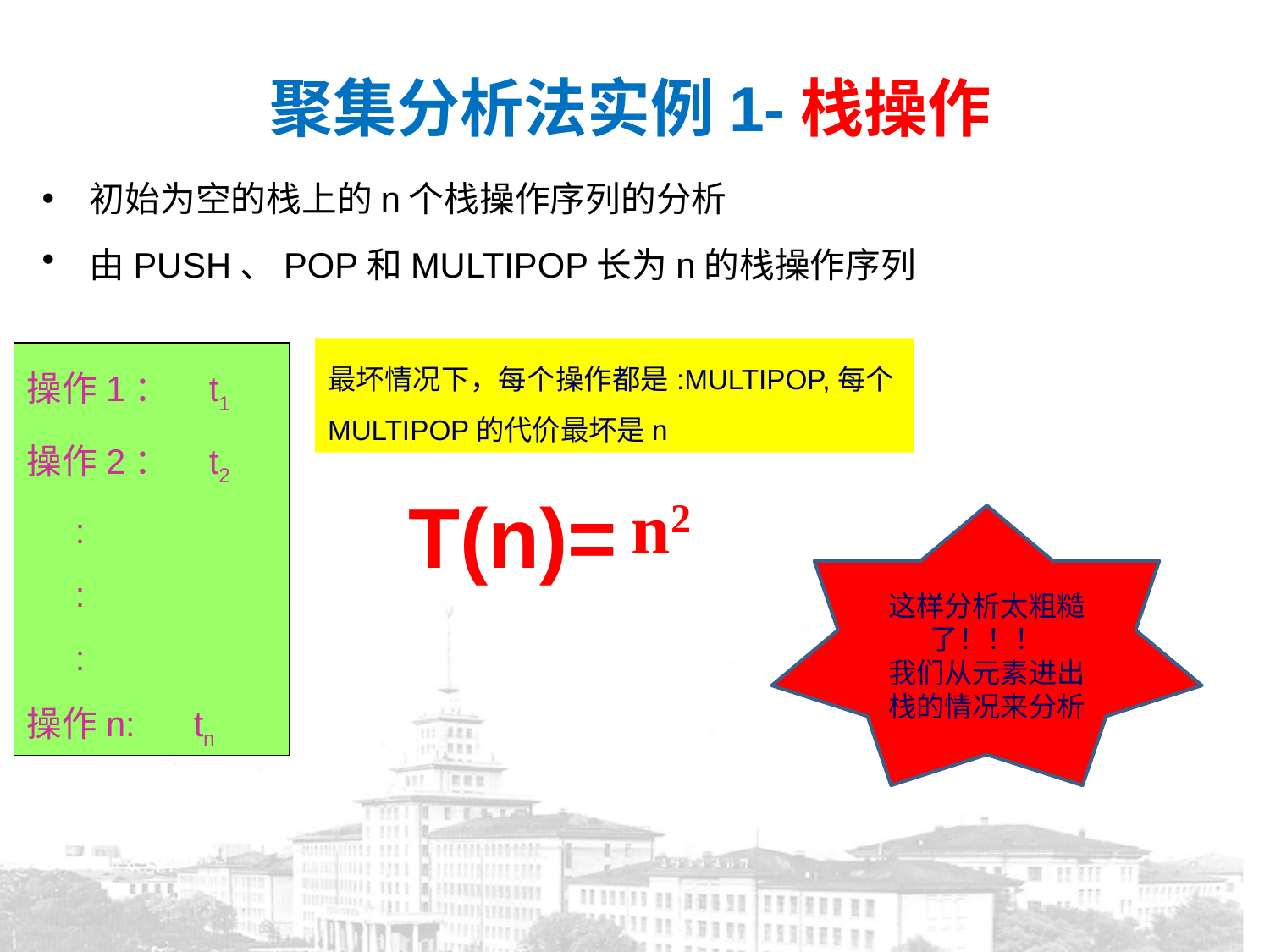

# 聚集分析法实例1-栈操作
初始为空的栈上的n个栈操作序列的分析
由PUSH、POP和MULTIPOP长为n的栈操作序列
最坏情况下，每个操作都是:MULTIPOP,每个MULTIPOP的代价最坏是n

操作1：    t1
操作2：    t2
     :
     :
     :
操作n:      tn

T(n)=?
n2

这样分析太粗糙了！！！
我们从元素进出栈的情况来分析